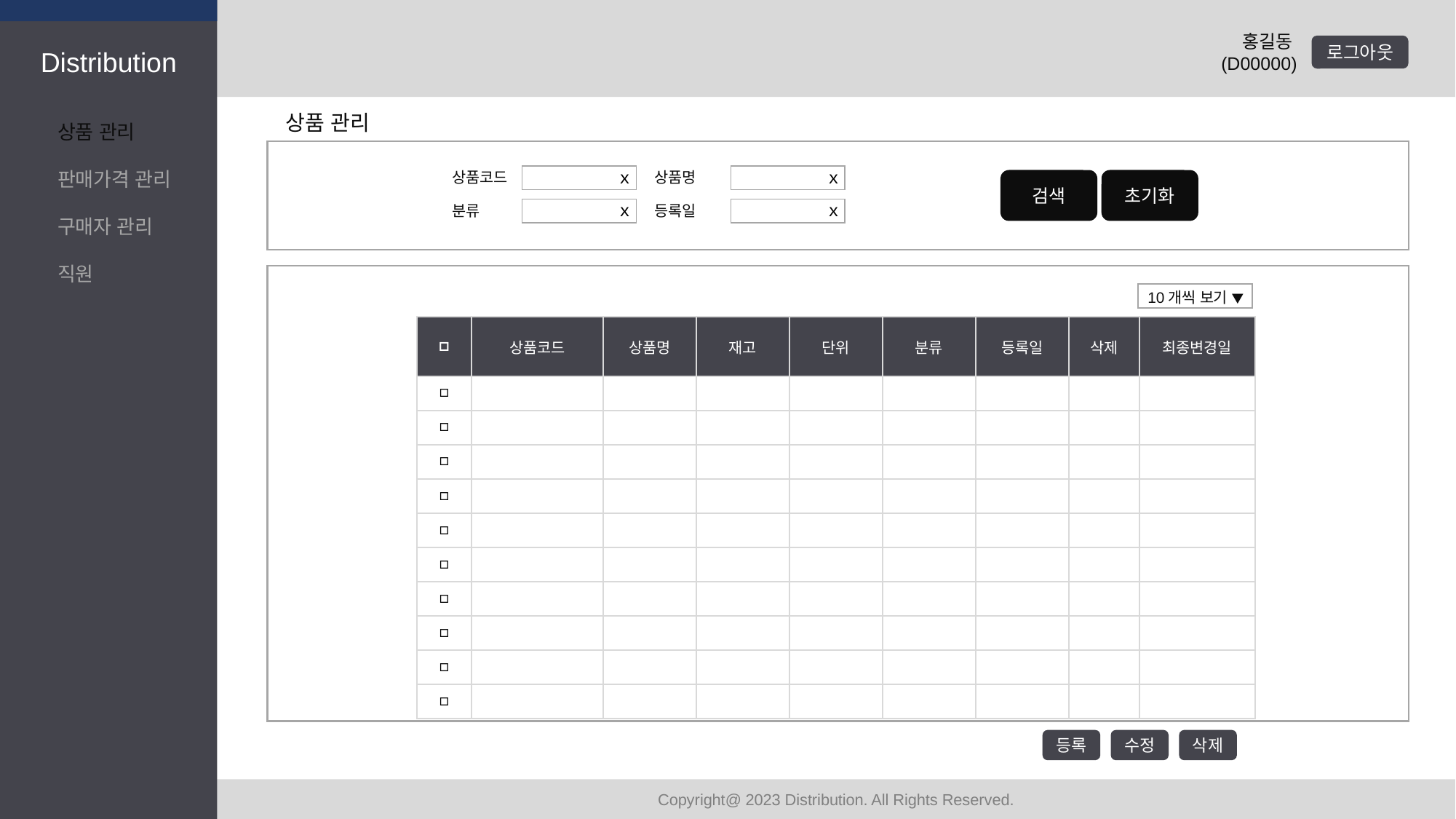

로그아웃
홍길동(D00000)
Distribution
상품 관리
상품 관리

판매가격 관리

구매자 관리

직원

ｘ
ｘ
상품코드
상품명

검색
초기화
ｘ
ｘ
분류
등록일

10개씩 보기 ▼

| □ | 상품코드 | 상품명 | 재고 | 단위 | 분류 | 등록일 | 삭제 | 최종변경일 |
| --- | --- | --- | --- | --- | --- | --- | --- | --- |
| □ |  |  |  |  |  |  |  |  |
| □ |  |  |  |  |  |  |  |  |
| □ |  |  |  |  |  |  |  |  |
| □ |  |  |  |  |  |  |  |  |
| □ |  |  |  |  |  |  |  |  |
| □ |  |  |  |  |  |  |  |  |
| □ |  |  |  |  |  |  |  |  |
| □ |  |  |  |  |  |  |  |  |
| □ |  |  |  |  |  |  |  |  |
| □ |  |  |  |  |  |  |  |  |
등록
수정
삭제

Copyright@ 2023 Distribution. All Rights Reserved.